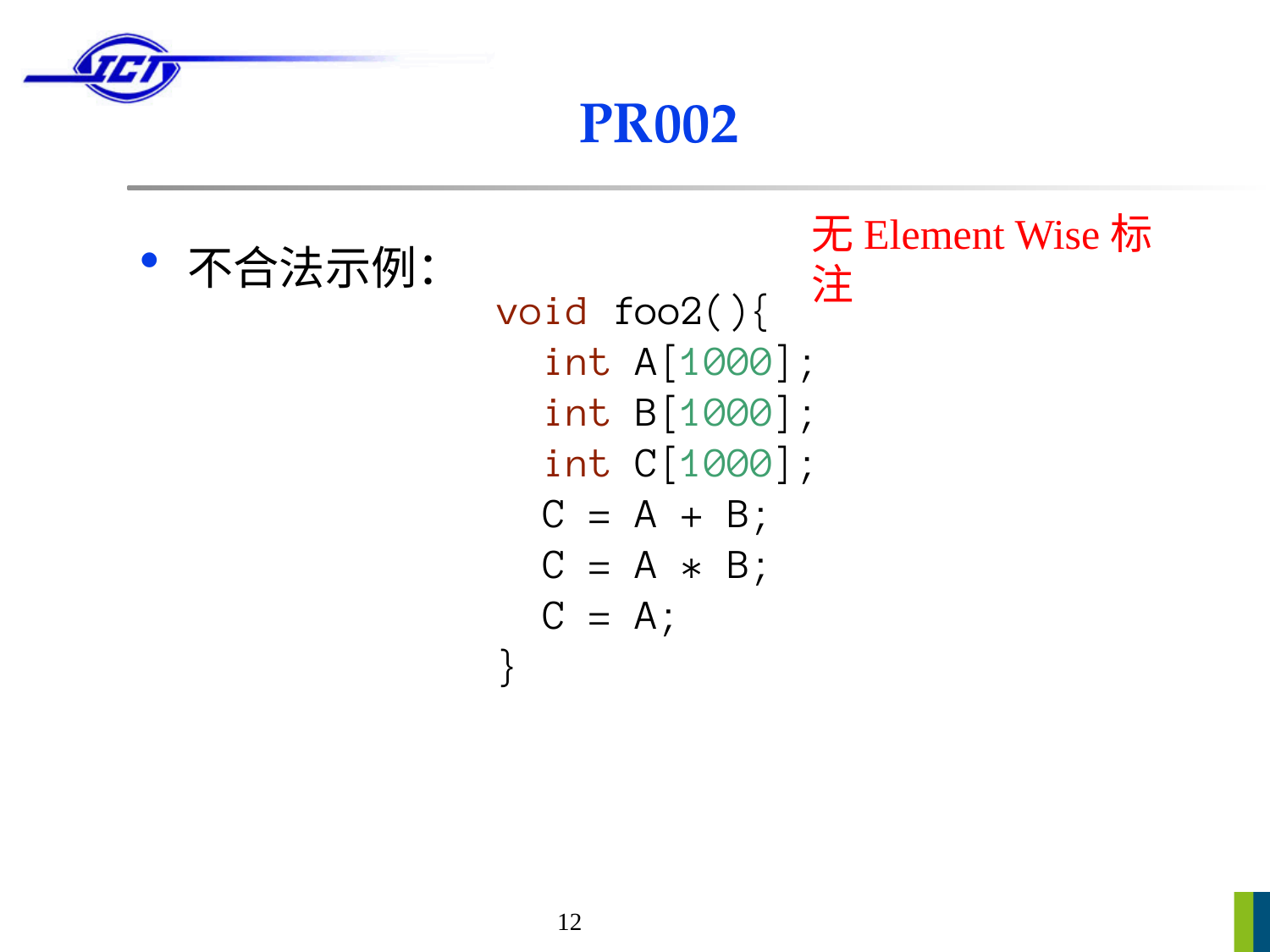

# PR002
无Element Wise标注
不合法示例：
void foo2(){
  int A[1000];
  int B[1000];
  int C[1000];
  C = A + B;
  C = A * B;
  C = A;
}